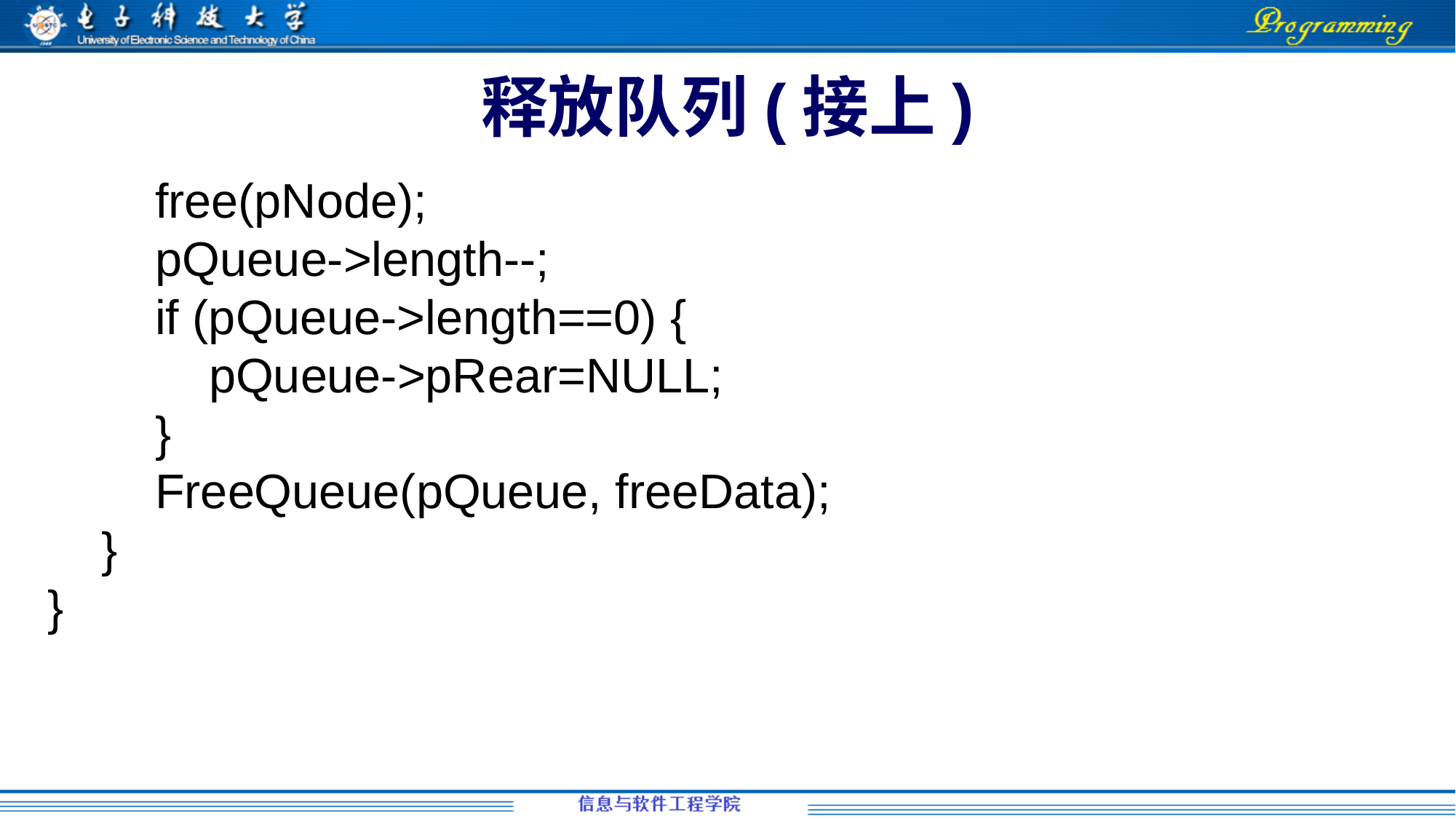

# 释放队列(接上)
        free(pNode);
        pQueue->length--;
        if (pQueue->length==0) {
            pQueue->pRear=NULL;
        }
        FreeQueue(pQueue, freeData);
    }
}